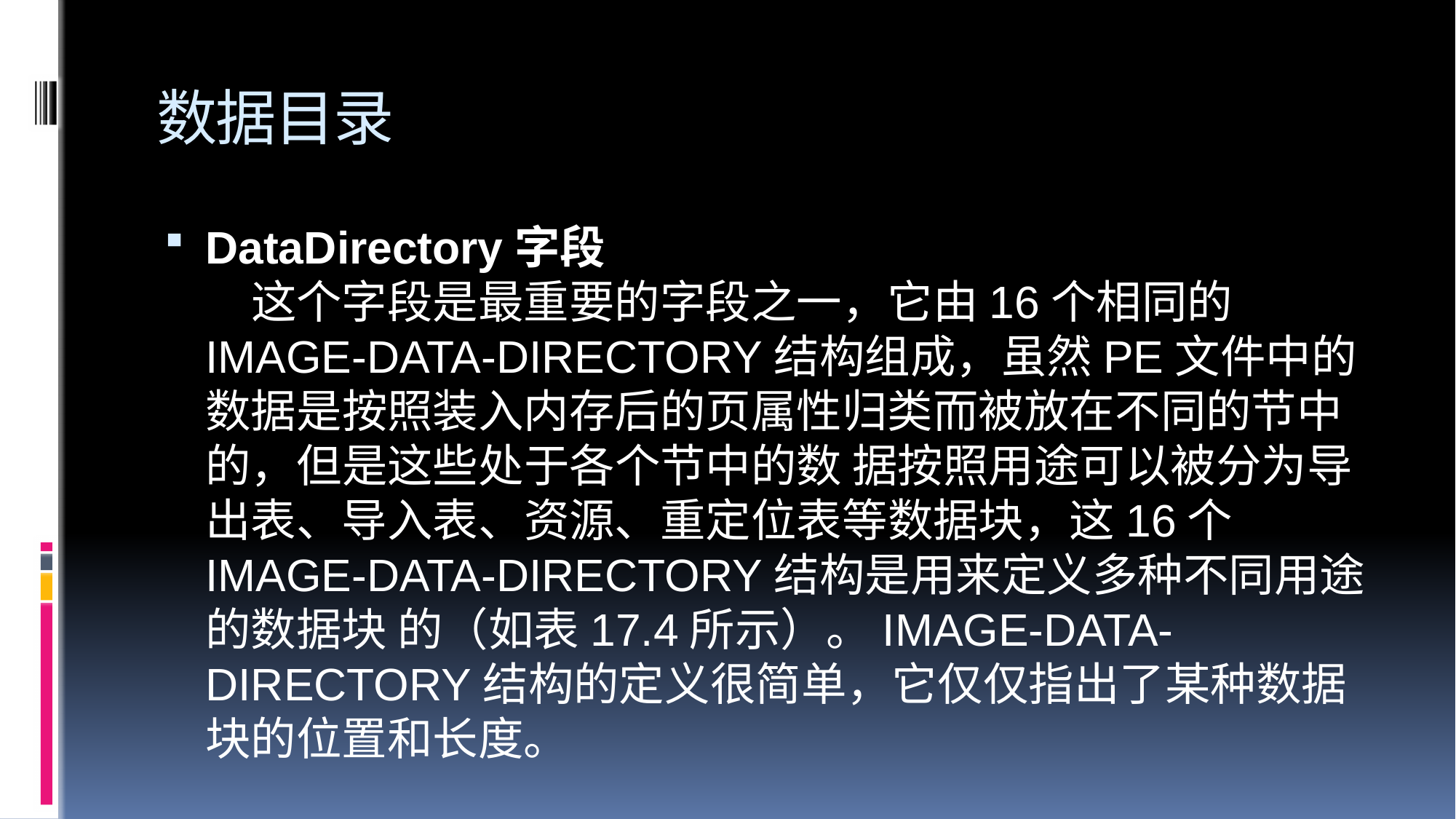

# 数据目录
DataDirectory字段
　这个字段是最重要的字段之一，它由16个相同的 IMAGE-DATA-DIRECTORY结构组成，虽然PE文件中的数据是按照装入内存后的页属性归类而被放在不同的节中的，但是这些处于各个节中的数 据按照用途可以被分为导出表、导入表、资源、重定位表等数据块，这16个IMAGE-DATA-DIRECTORY结构是用来定义多种不同用途的数据块 的（如表17.4所示）。IMAGE-DATA-DIRECTORY结构的定义很简单，它仅仅指出了某种数据块的位置和长度。